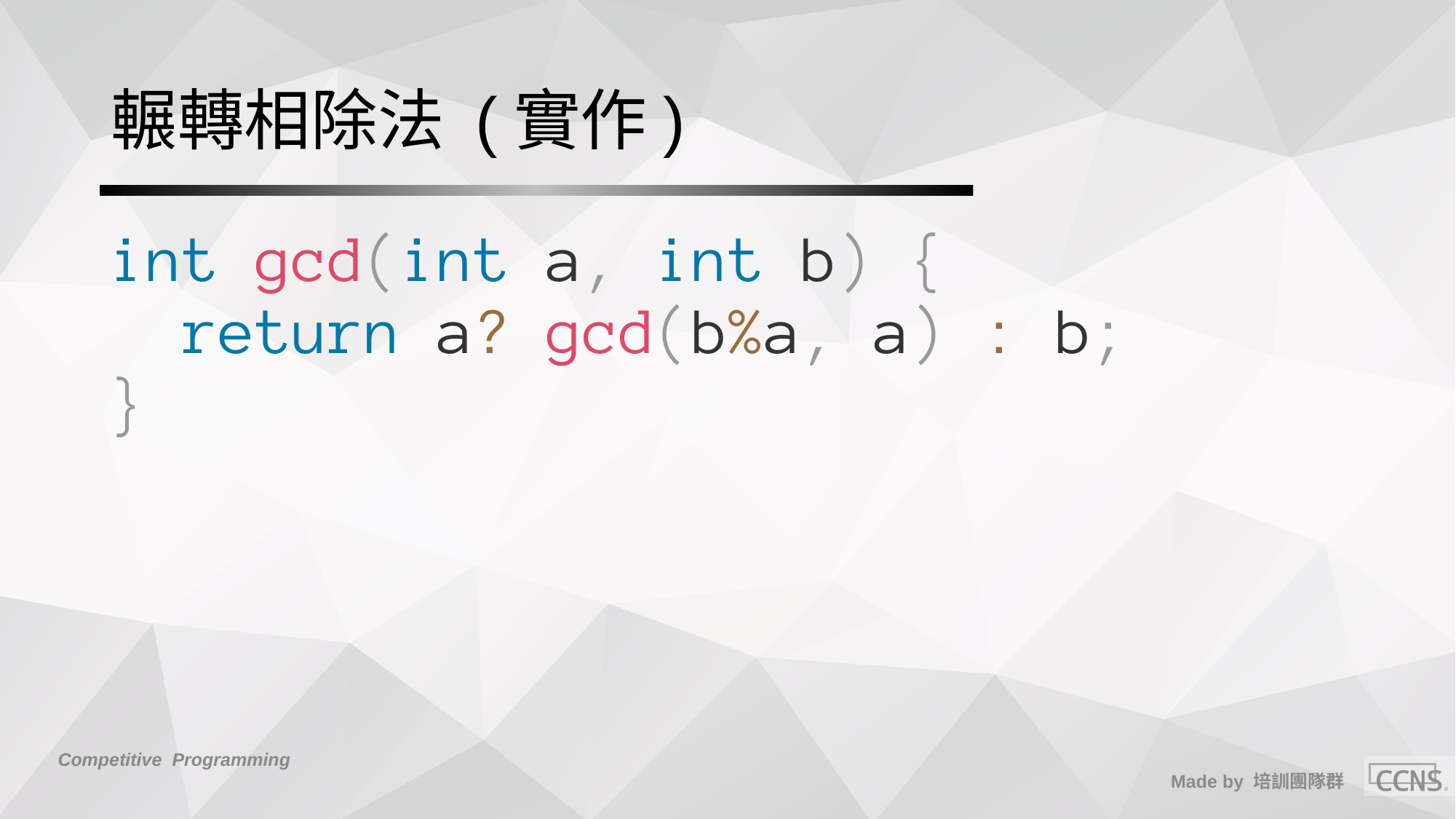

# 輾轉相除法 (實作)
int gcd(int a, int b) {
  return a? gcd(b%a, a) : b;
}